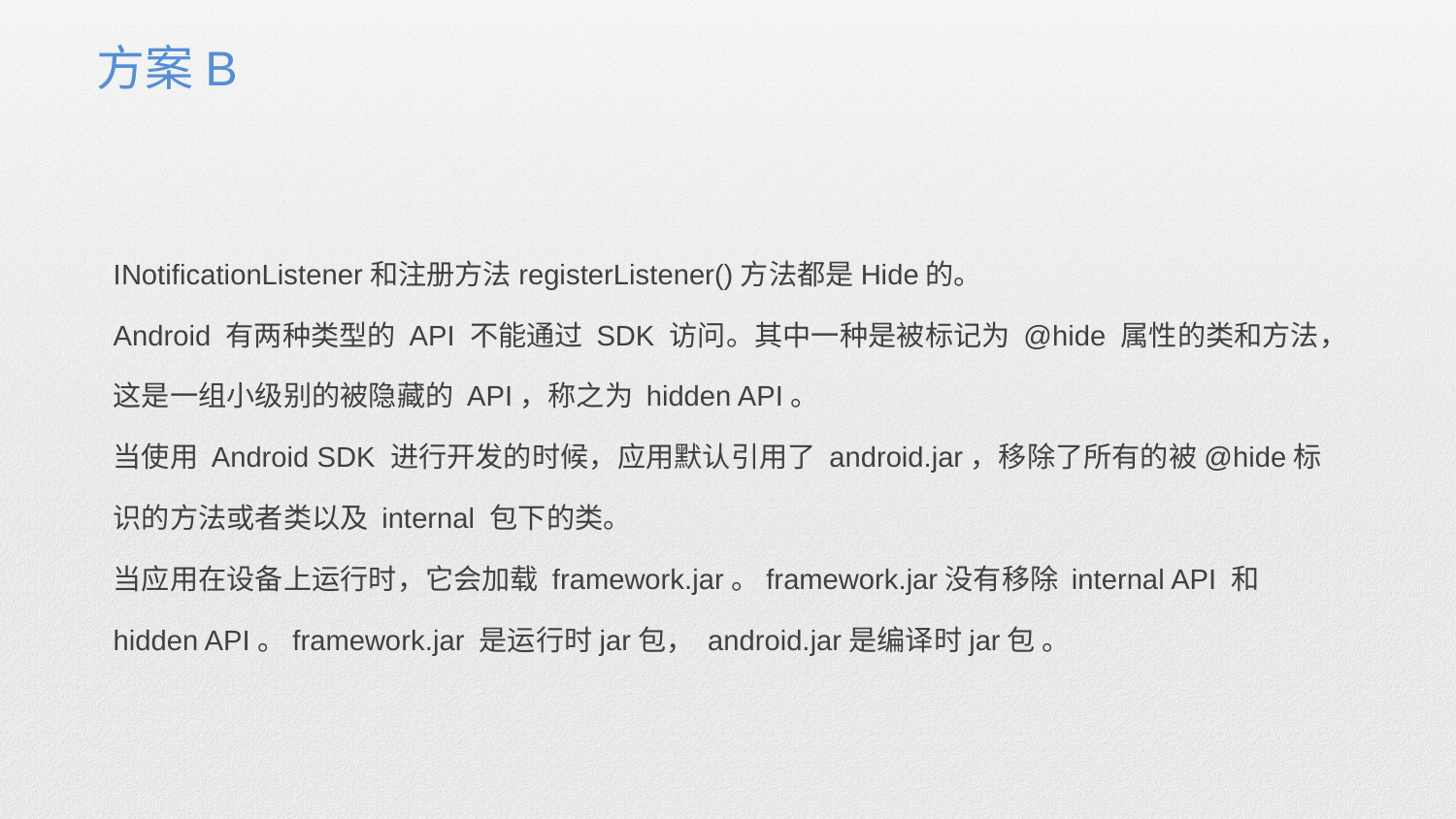

方案B
INotificationListener和注册方法registerListener()方法都是Hide的。
Android 有两种类型的 API 不能通过 SDK 访问。其中一种是被标记为 @hide 属性的类和方法，这是一组小级别的被隐藏的 API，称之为 hidden API。
当使用 Android SDK 进行开发的时候，应用默认引用了 android.jar，移除了所有的被@hide标识的方法或者类以及 internal 包下的类。
当应用在设备上运行时，它会加载 framework.jar。framework.jar没有移除 internal API 和 hidden API。framework.jar 是运行时jar包， android.jar是编译时jar包 。